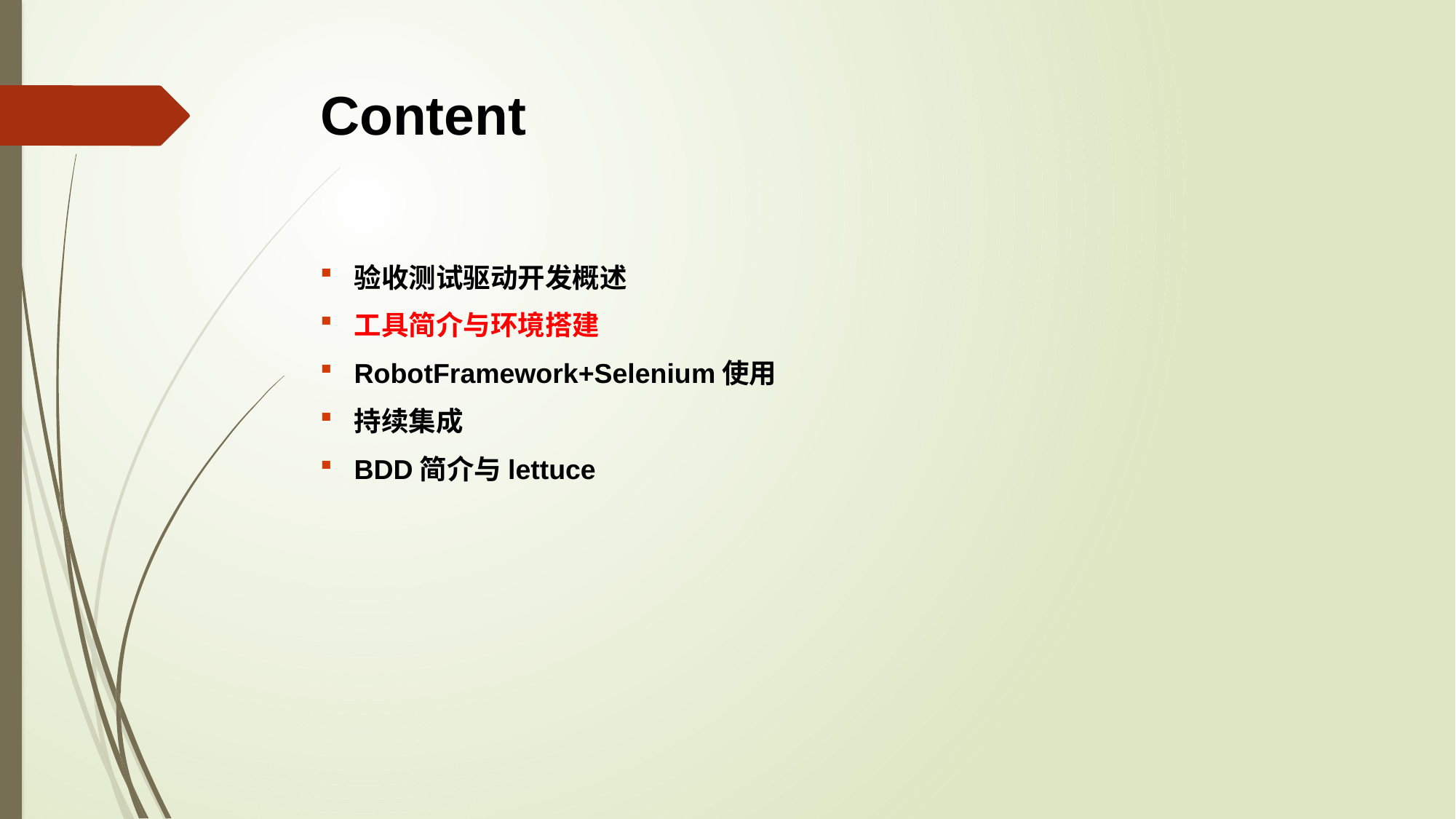

# Content
验收测试驱动开发概述
工具简介与环境搭建
RobotFramework+Selenium使用
持续集成
BDD简介与lettuce